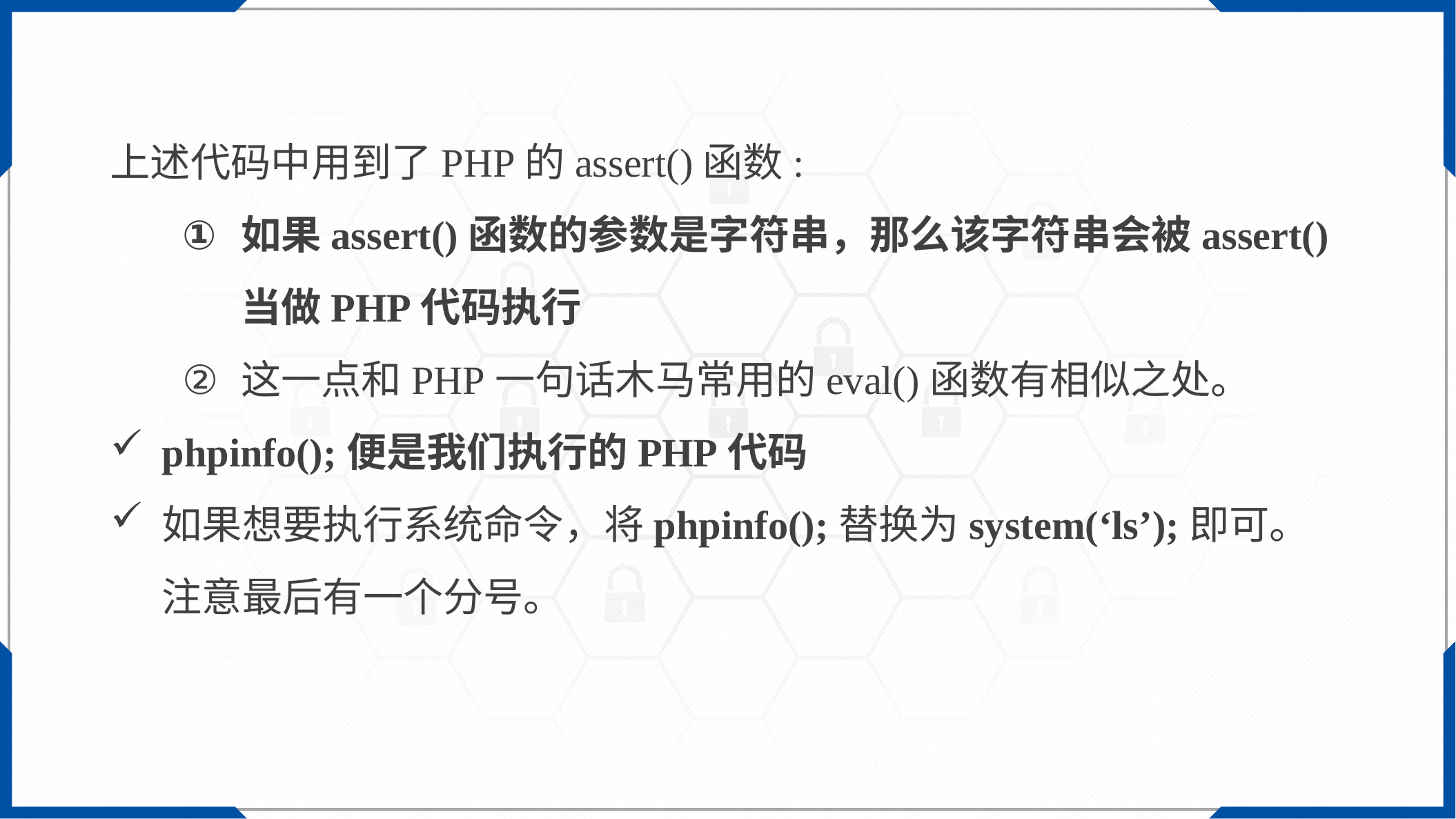

上述代码中用到了PHP的assert()函数:
如果assert()函数的参数是字符串，那么该字符串会被assert()当做PHP代码执行
这一点和PHP一句话木马常用的eval()函数有相似之处。
phpinfo();便是我们执行的PHP代码
如果想要执行系统命令，将phpinfo();替换为system(‘ls’);即可。注意最后有一个分号。